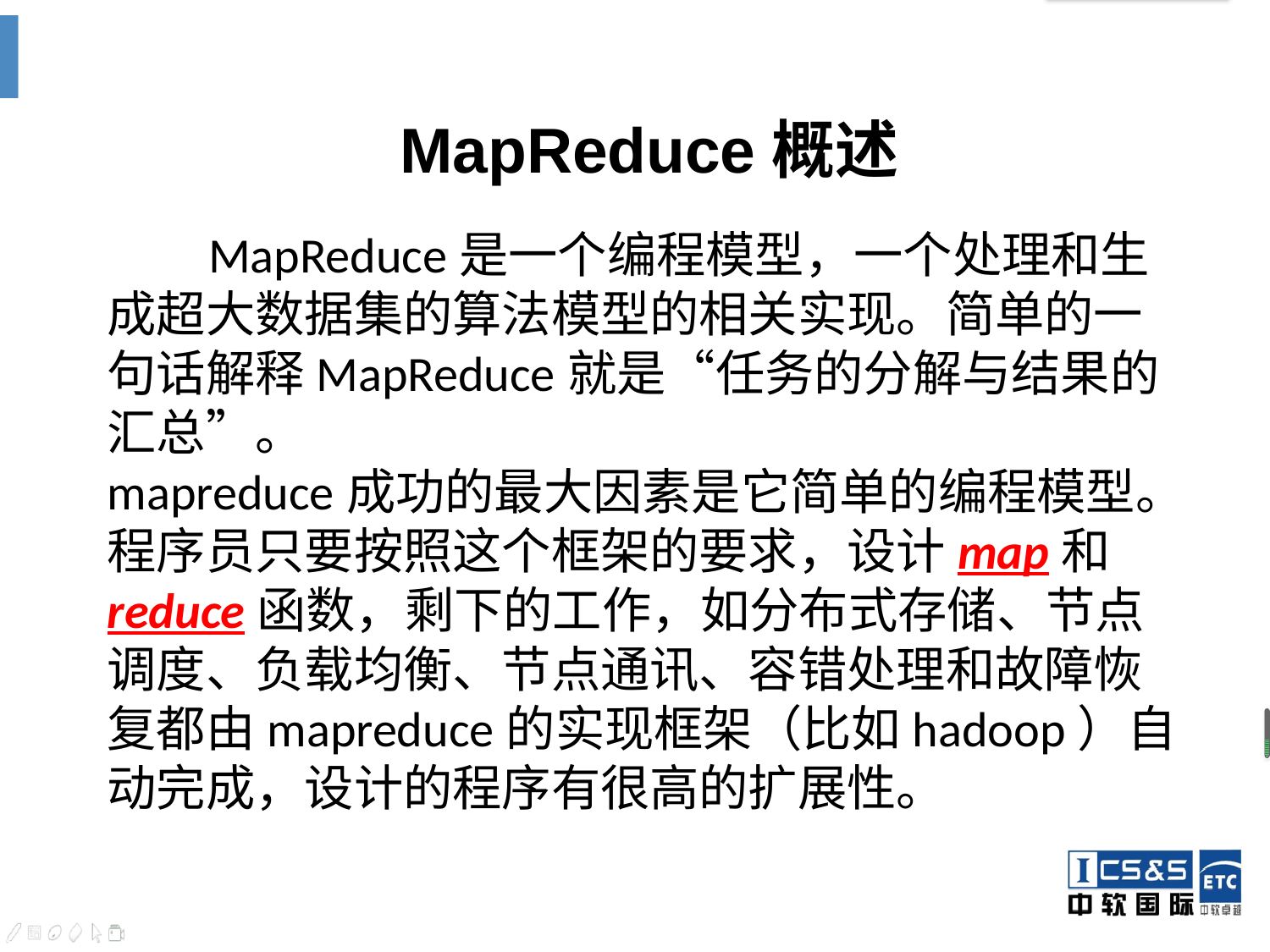

MapReduce概述

         MapReduce是一个编程模型，一个处理和生成超大数据集的算法模型的相关实现。简单的一句话解释MapReduce就是“任务的分解与结果的汇总”。
mapreduce成功的最大因素是它简单的编程模型。程序员只要按照这个框架的要求，设计map和reduce函数，剩下的工作，如分布式存储、节点调度、负载均衡、节点通讯、容错处理和故障恢复都由mapreduce的实现框架（比如hadoop）自动完成，设计的程序有很高的扩展性。